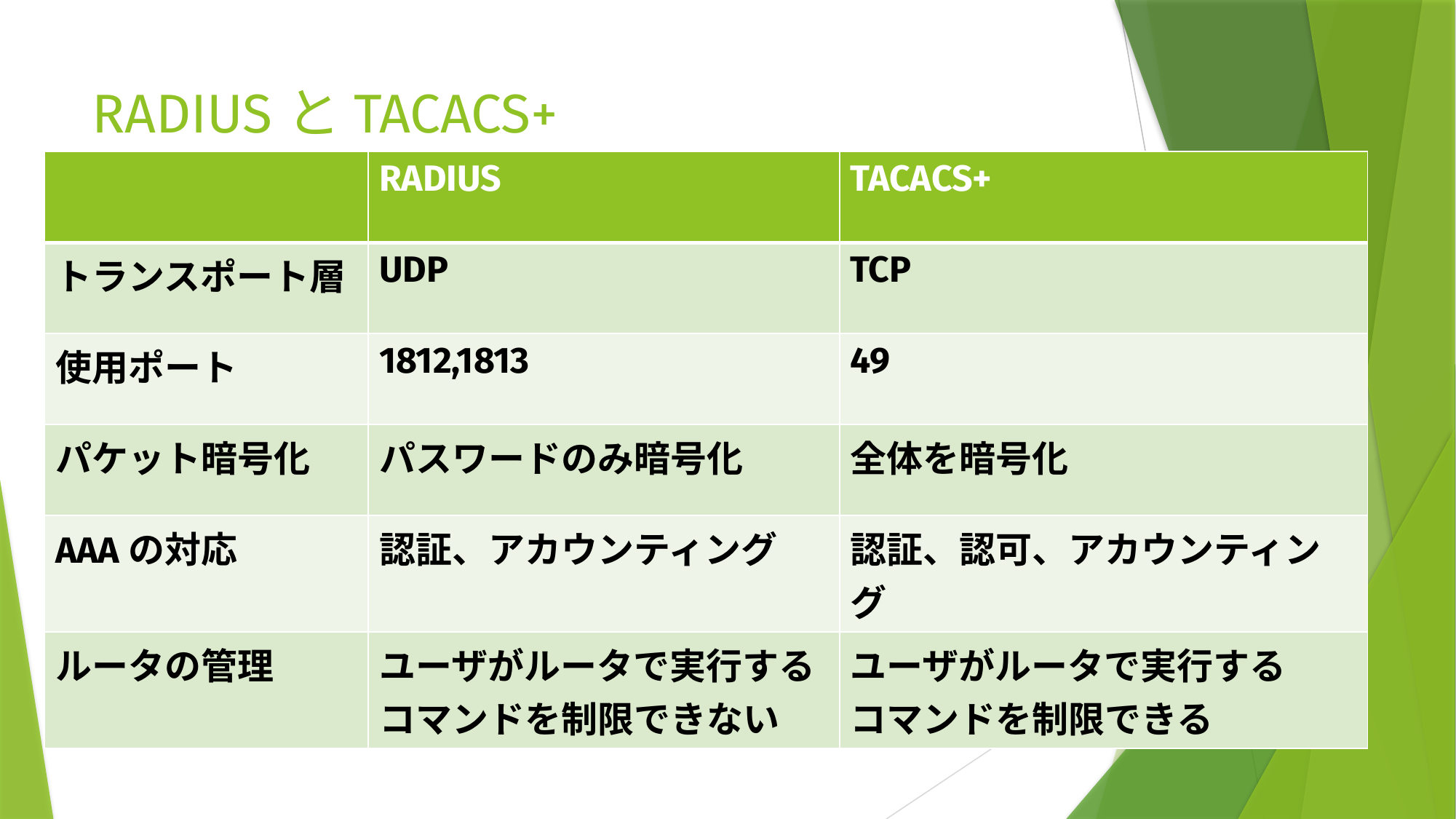

# RADIUSとTACACS+
|  | RADIUS | TACACS+ |
| --- | --- | --- |
| トランスポート層 | UDP | TCP |
| 使用ポート | 1812,1813 | 49 |
| パケット暗号化 | パスワードのみ暗号化 | 全体を暗号化 |
| AAAの対応 | 認証、アカウンティング | 認証、認可、アカウンティング |
| ルータの管理 | ユーザがルータで実行する コマンドを制限できない | ユーザがルータで実行する コマンドを制限できる |